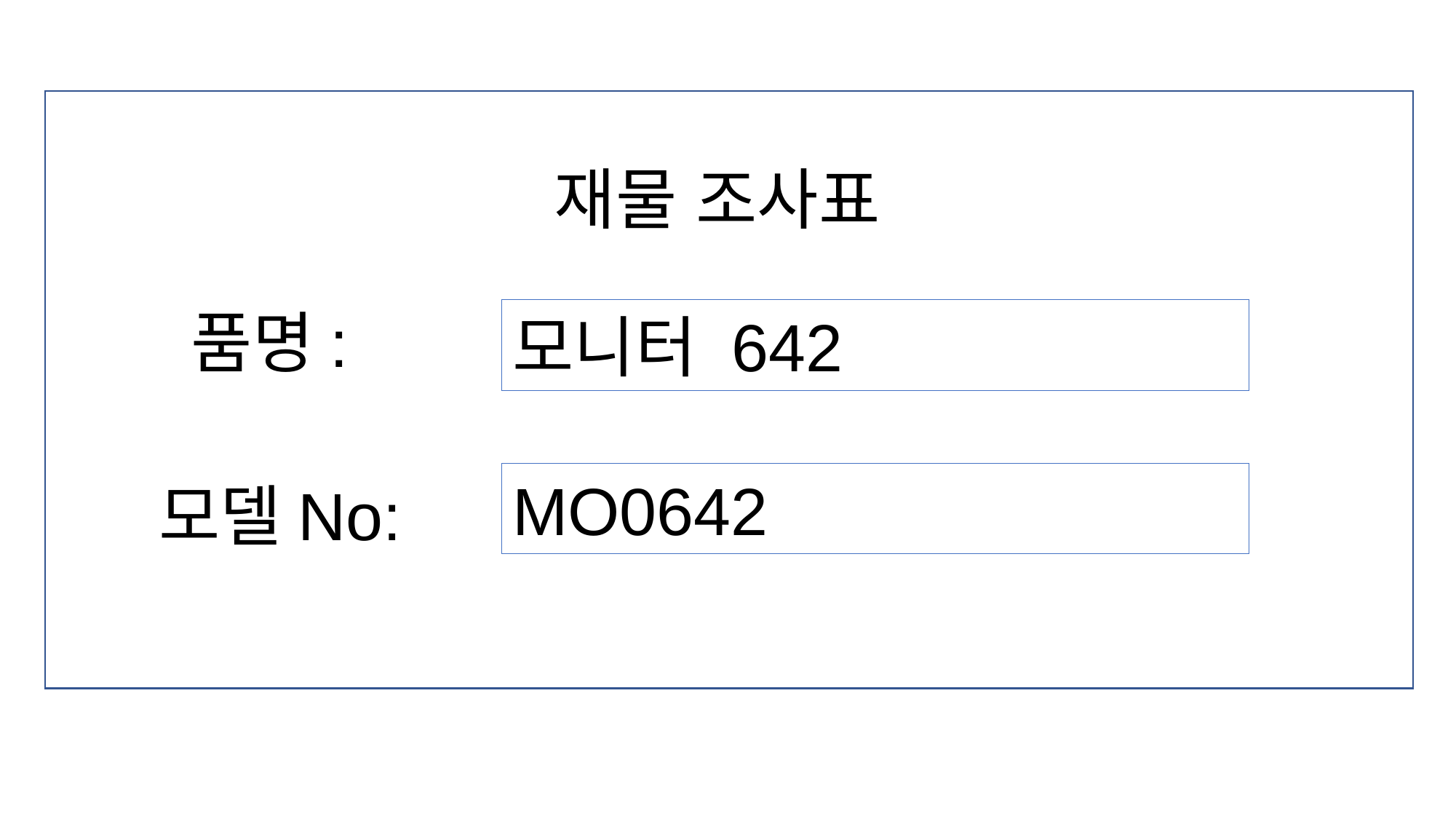

재물 조사표
품명:
모니터 642
MO0642
모델No: